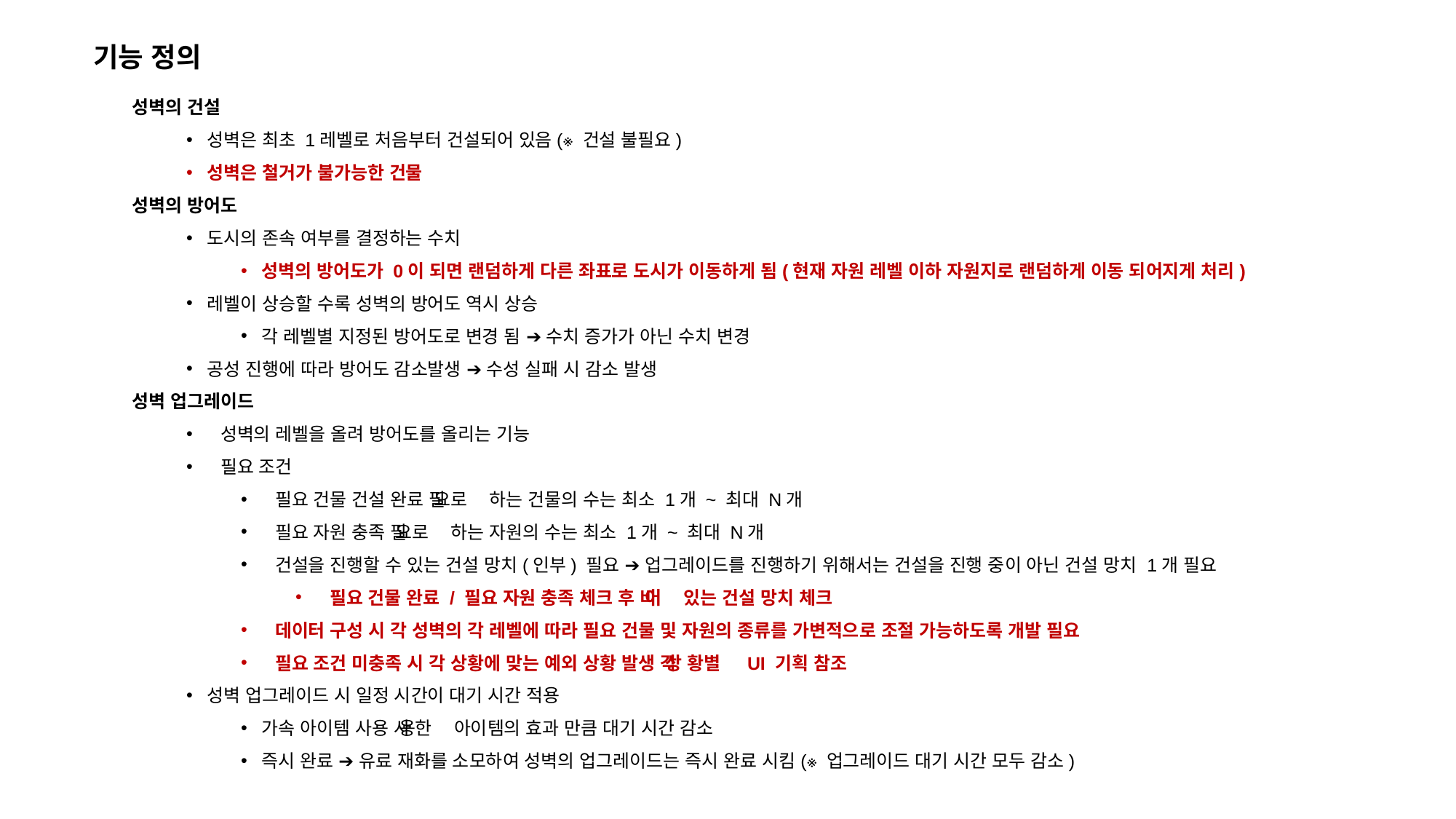

기능 정의
성벽의 건설
성벽은 최초 1레벨로 처음부터 건설되어 있음(※ 건설 불필요)
성벽은 철거가 불가능한 건물
성벽의 방어도
도시의 존속 여부를 결정하는 수치
성벽의 방어도가 0이 되면 랜덤하게 다른 좌표로 도시가 이동하게 됨(현재 자원 레벨 이하 자원지로 랜덤하게 이동 되어지게 처리)
레벨이 상승할 수록 성벽의 방어도 역시 상승
각 레벨별 지정된 방어도로 변경 됨 ➔ 수치 증가가 아닌 수치 변경
공성 진행에 따라 방어도 감소발생 ➔ 수성 실패 시 감소 발생
성벽 업그레이드
성벽의 레벨을 올려 방어도를 올리는 기능
필요 조건
필요 건물 건설 완료 ➔ 필요로 하는 건물의 수는 최소 1개 ~ 최대 N개
필요 자원 충족 ➔ 필요로 하는 자원의 수는 최소 1개 ~ 최대 N개
건설을 진행할 수 있는 건설 망치(인부) 필요 ➔ 업그레이드를 진행하기 위해서는 건설을 진행 중이 아닌 건설 망치 1개 필요
필요 건물 완료 / 필요 자원 충족 체크 후 ➔ 비어 있는 건설 망치 체크
데이터 구성 시 각 성벽의 각 레벨에 따라 필요 건물 및 자원의 종류를 가변적으로 조절 가능하도록 개발 필요
필요 조건 미충족 시 각 상황에 맞는 예외 상황 발생 ➔ 각 상황별 UI 기획 참조
성벽 업그레이드 시 일정 시간이 대기 시간 적용
가속 아이템 사용 ➔ 사용한 아이템의 효과 만큼 대기 시간 감소
즉시 완료 ➔ 유료 재화를 소모하여 성벽의 업그레이드는 즉시 완료 시킴(※ 업그레이드 대기 시간 모두 감소)